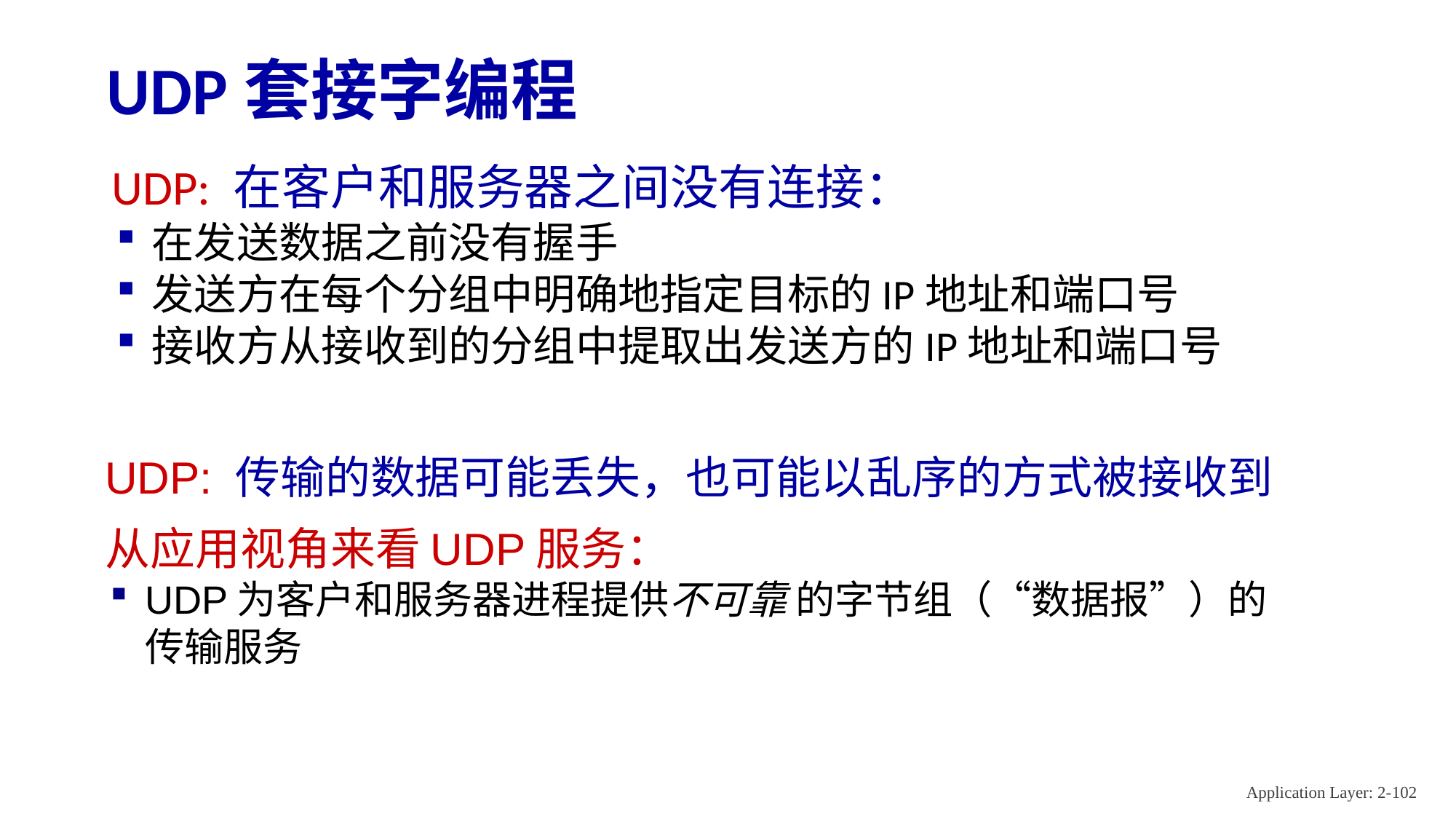

# UDP套接字编程
UDP: 在客户和服务器之间没有连接：
在发送数据之前没有握手
发送方在每个分组中明确地指定目标的IP地址和端口号
接收方从接收到的分组中提取出发送方的IP地址和端口号

UDP: 传输的数据可能丢失，也可能以乱序的方式被接收到
从应用视角来看UDP服务：
UDP为客户和服务器进程提供不可靠 的字节组（“数据报”）的传输服务

Application Layer: 2-102